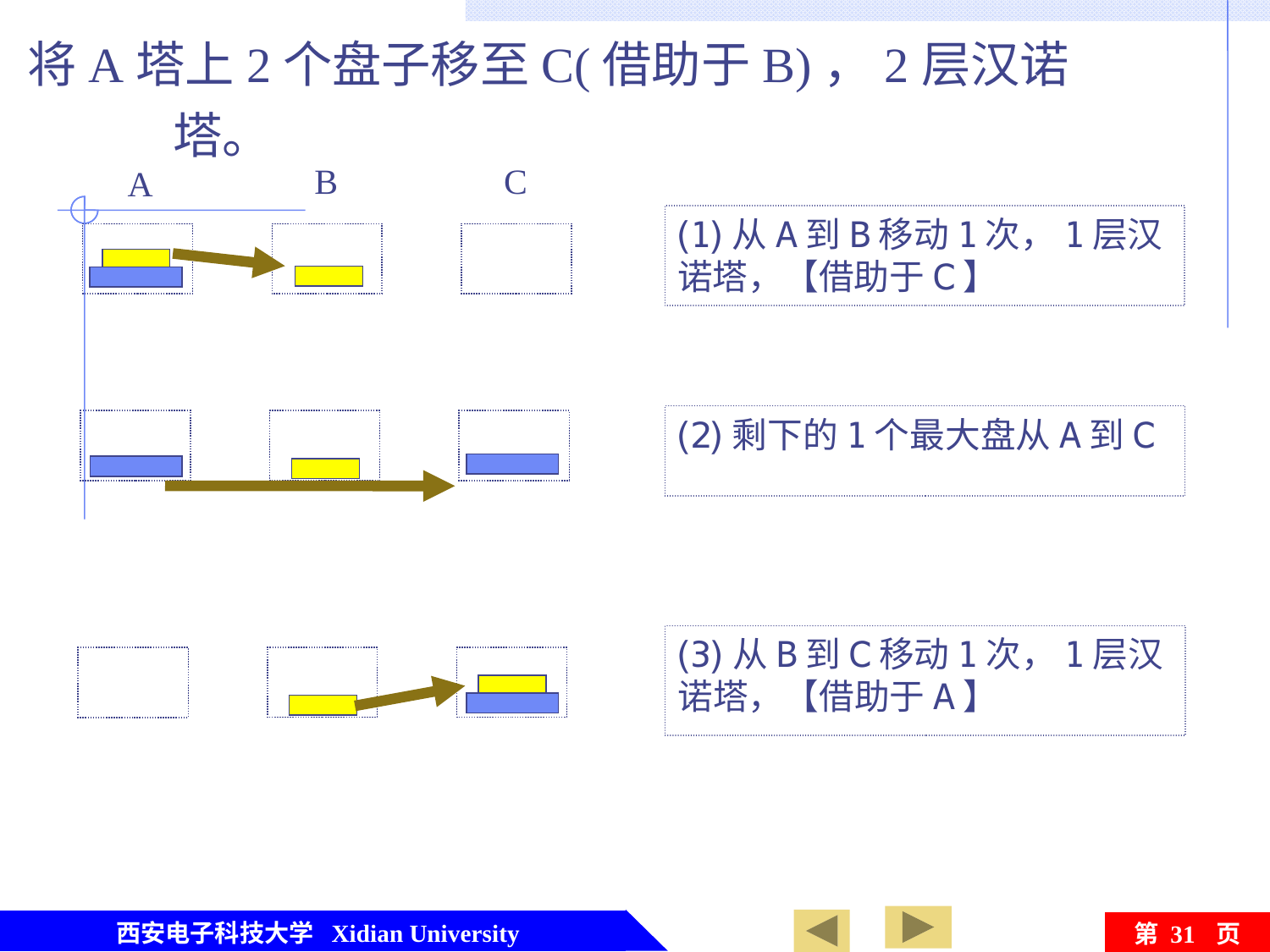

将A塔上2个盘子移至C(借助于B)，2层汉诺塔。
B
C
A
(1)从A到B移动1次，1层汉诺塔，【借助于C】

(2)剩下的1个最大盘从A到C

(3)从B到C移动1次，1层汉诺塔，【借助于A】